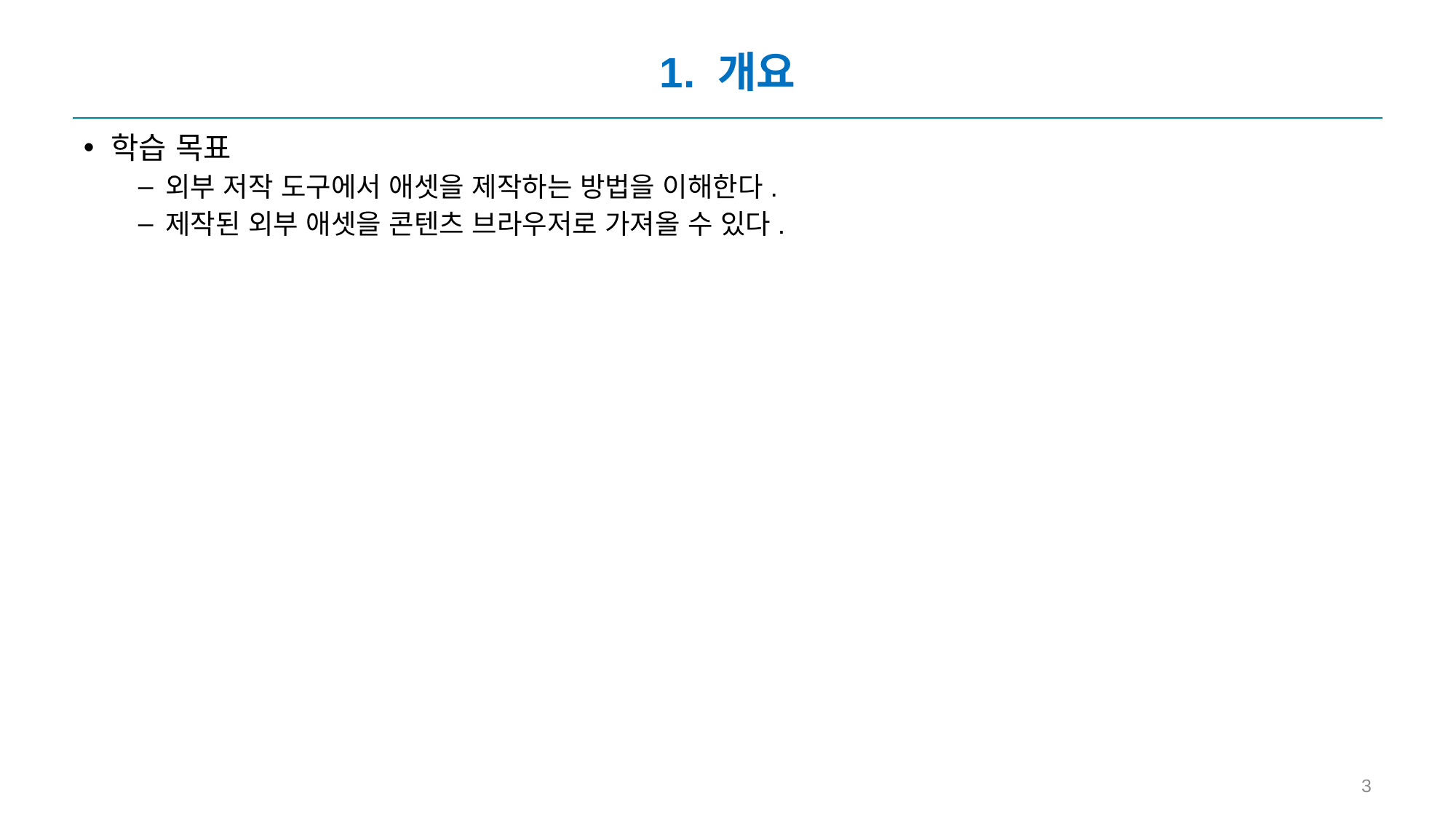

# 1. 개요
학습 목표
외부 저작 도구에서 애셋을 제작하는 방법을 이해한다.
제작된 외부 애셋을 콘텐츠 브라우저로 가져올 수 있다.

3